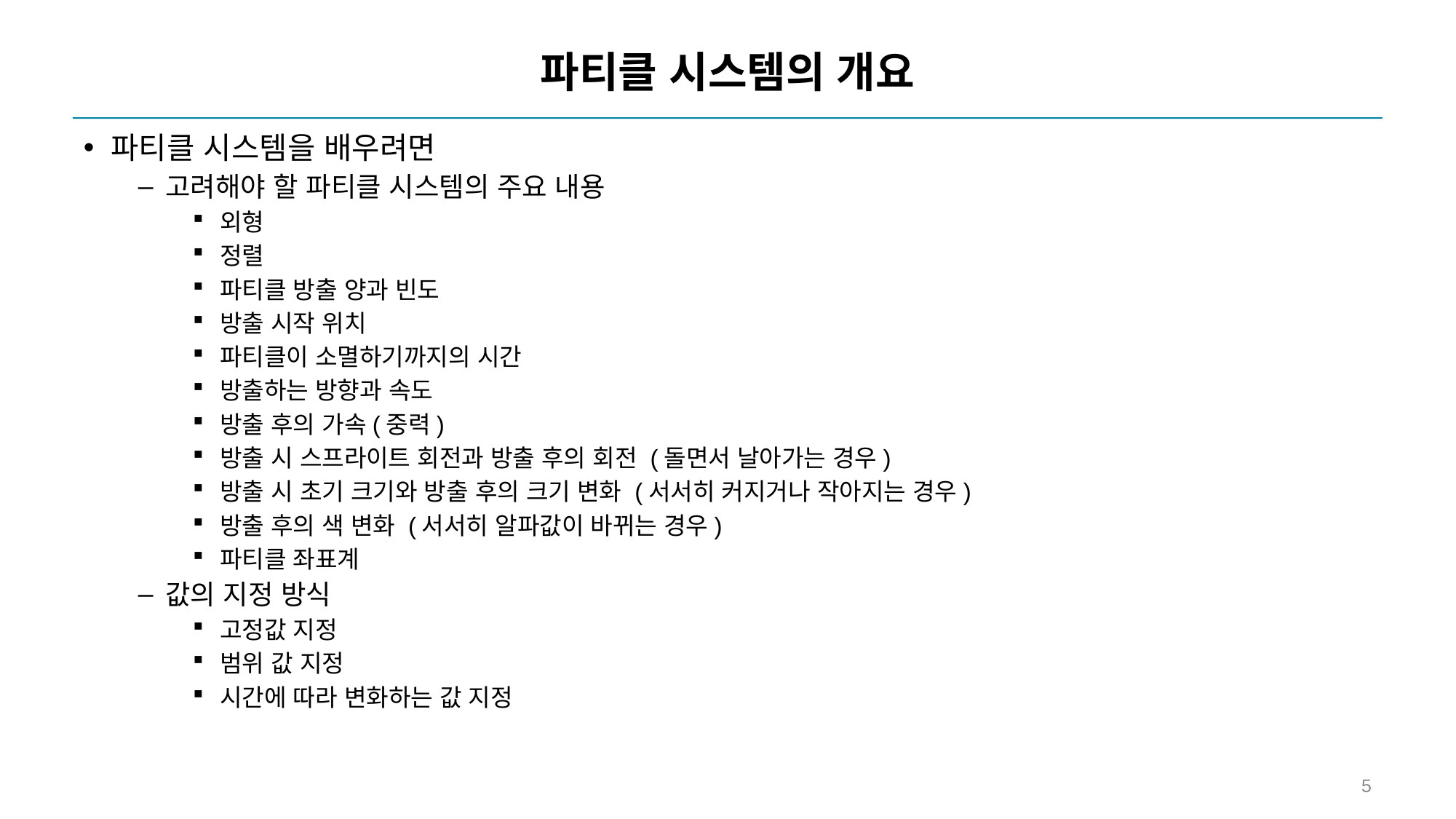

# 파티클 시스템의 개요
파티클 시스템을 배우려면
고려해야 할 파티클 시스템의 주요 내용
외형
정렬
파티클 방출 양과 빈도
방출 시작 위치
파티클이 소멸하기까지의 시간
방출하는 방향과 속도
방출 후의 가속(중력)
방출 시 스프라이트 회전과 방출 후의 회전 (돌면서 날아가는 경우)
방출 시 초기 크기와 방출 후의 크기 변화 (서서히 커지거나 작아지는 경우)
방출 후의 색 변화 (서서히 알파값이 바뀌는 경우)
파티클 좌표계
값의 지정 방식
고정값 지정
범위 값 지정
시간에 따라 변화하는 값 지정

5